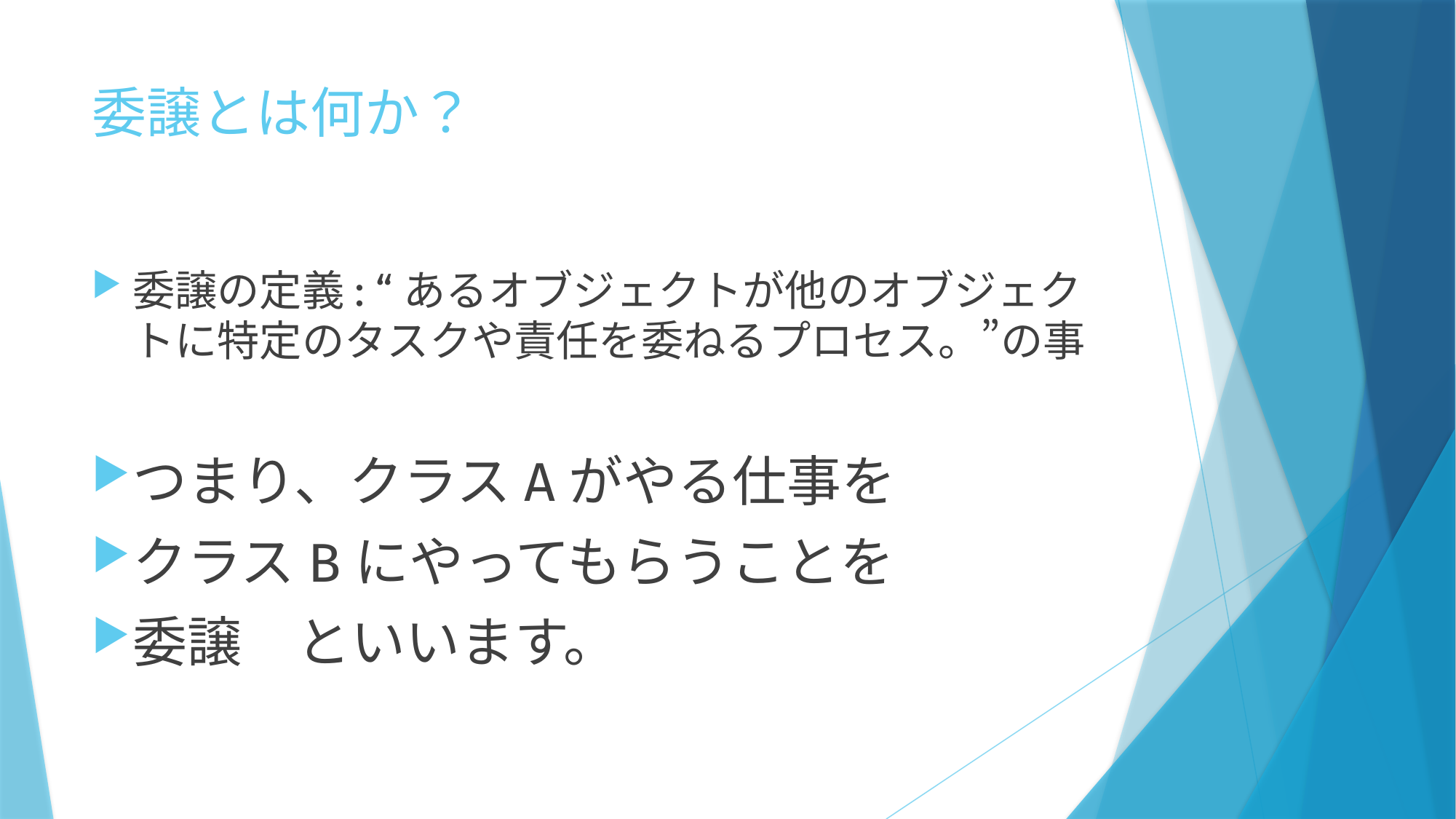

# 委譲とは何か？
委譲の定義: “あるオブジェクトが他のオブジェクトに特定のタスクや責任を委ねるプロセス。”の事

つまり、クラスAがやる仕事を
クラスBにやってもらうことを
委譲　といいます。